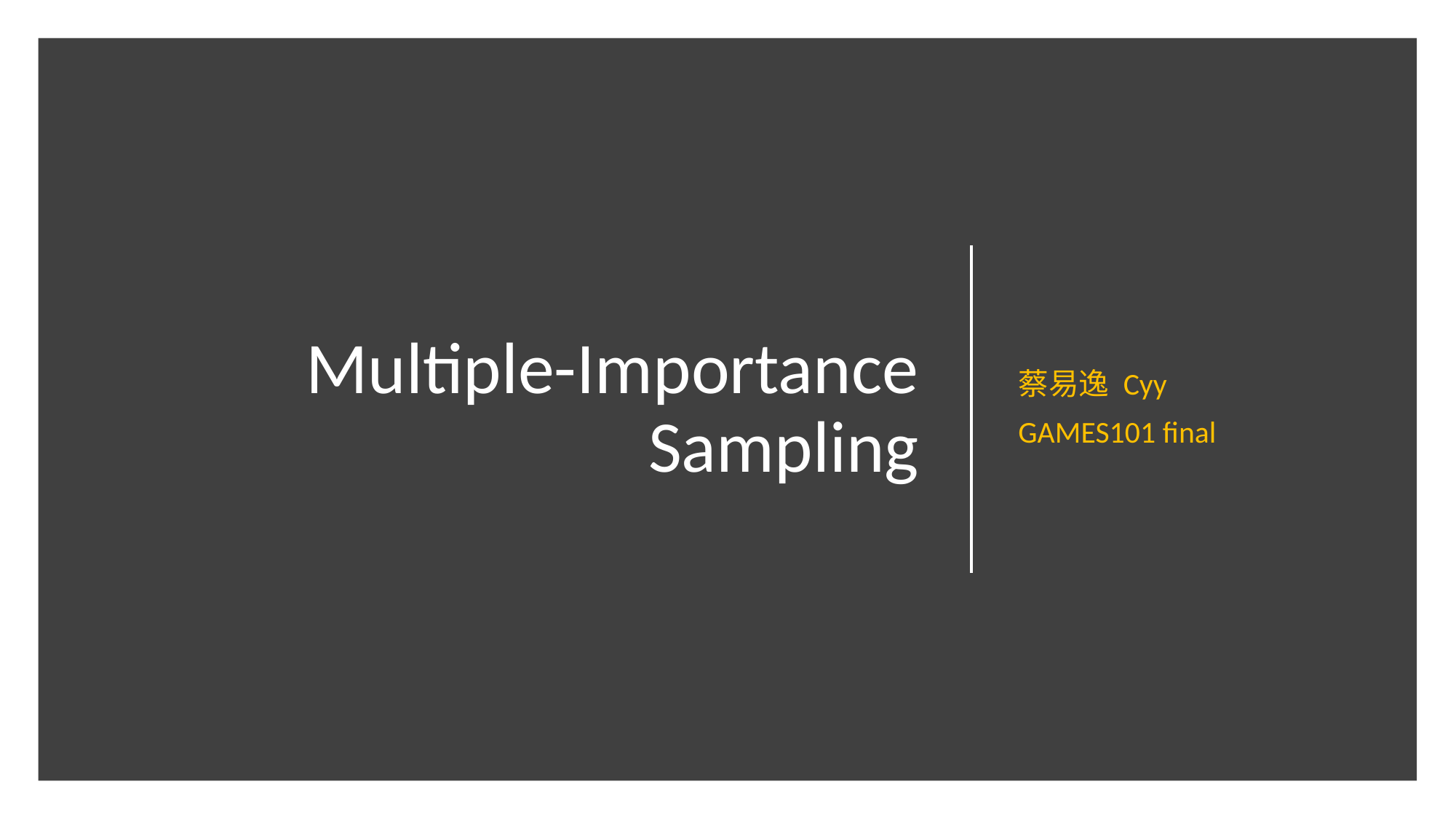

蔡易逸 Cyy
GAMES101 final
# Multiple-Importance Sampling